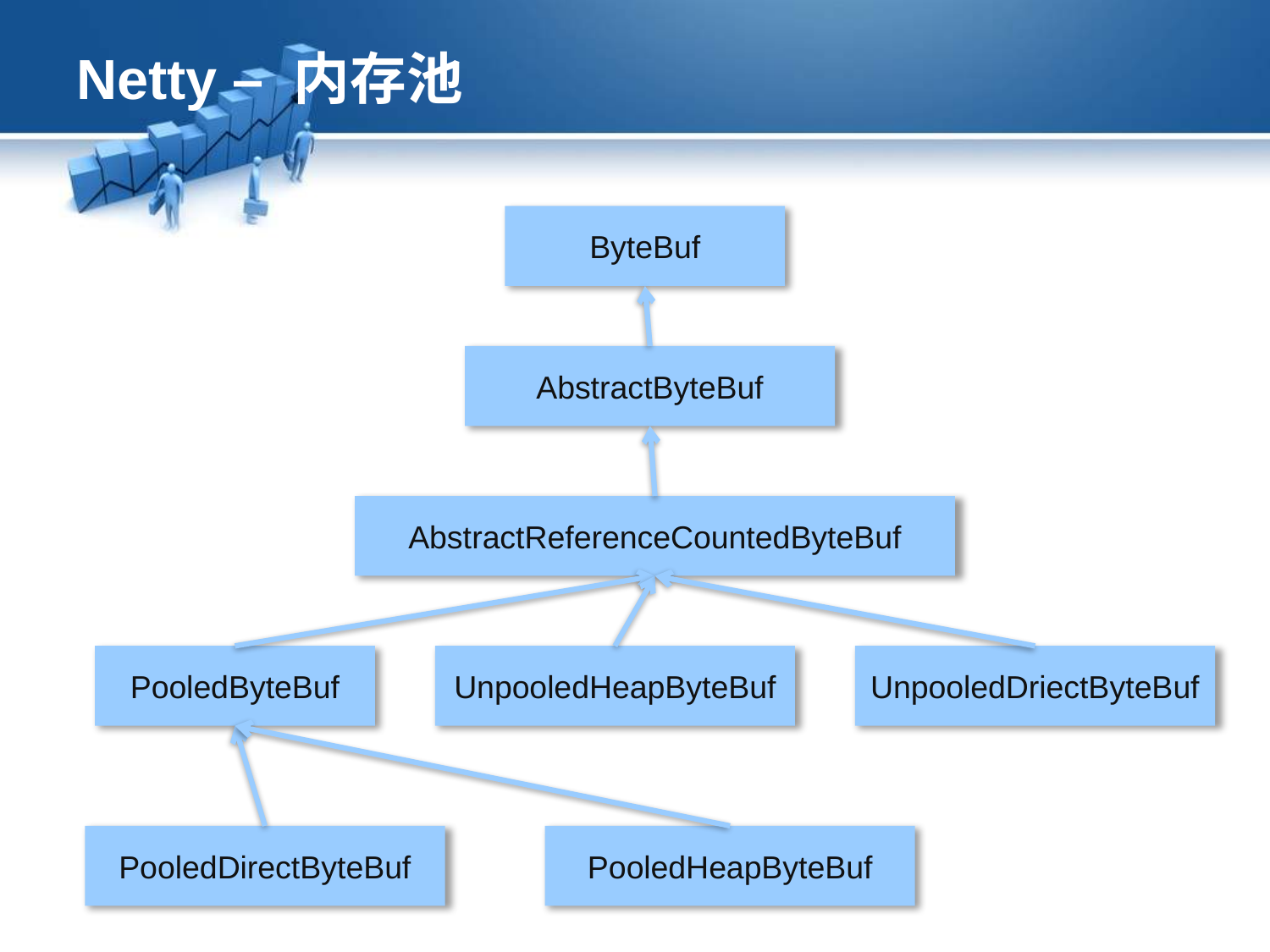

# Netty – 内存池
ByteBuf
AbstractByteBuf
AbstractReferenceCountedByteBuf
PooledByteBuf
UnpooledHeapByteBuf
UnpooledDriectByteBuf
PooledDirectByteBuf
PooledHeapByteBuf